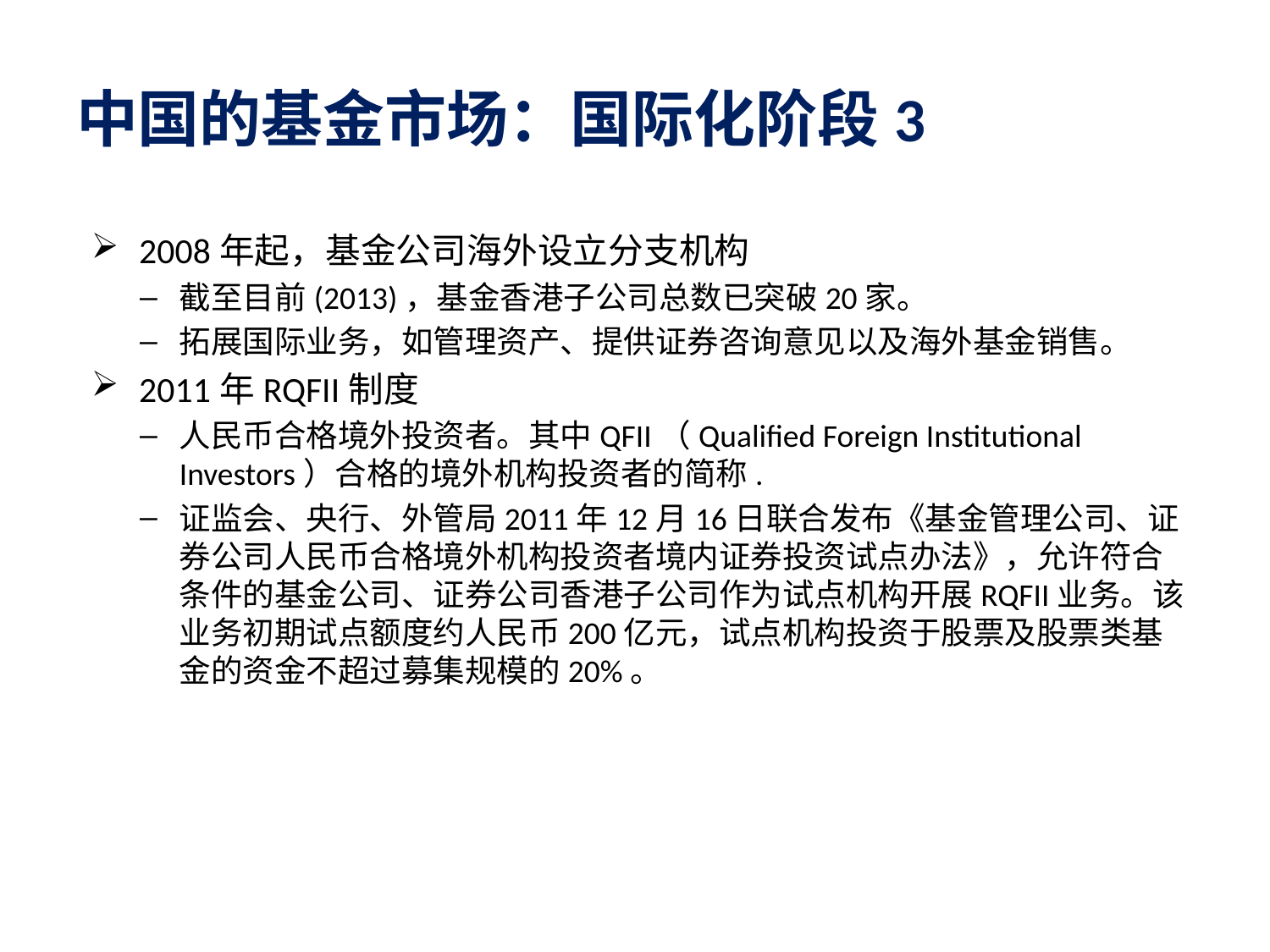

# 中国的基金市场：国际化阶段3
2008年起，基金公司海外设立分支机构
截至目前(2013)，基金香港子公司总数已突破20家。
拓展国际业务，如管理资产、提供证券咨询意见以及海外基金销售。
2011年RQFII制度
人民币合格境外投资者。其中QFII（Qualified Foreign Institutional Investors）合格的境外机构投资者的简称.
证监会、央行、外管局2011年12月16日联合发布《基金管理公司、证券公司人民币合格境外机构投资者境内证券投资试点办法》，允许符合条件的基金公司、证券公司香港子公司作为试点机构开展RQFII业务。该业务初期试点额度约人民币200亿元，试点机构投资于股票及股票类基金的资金不超过募集规模的20%。